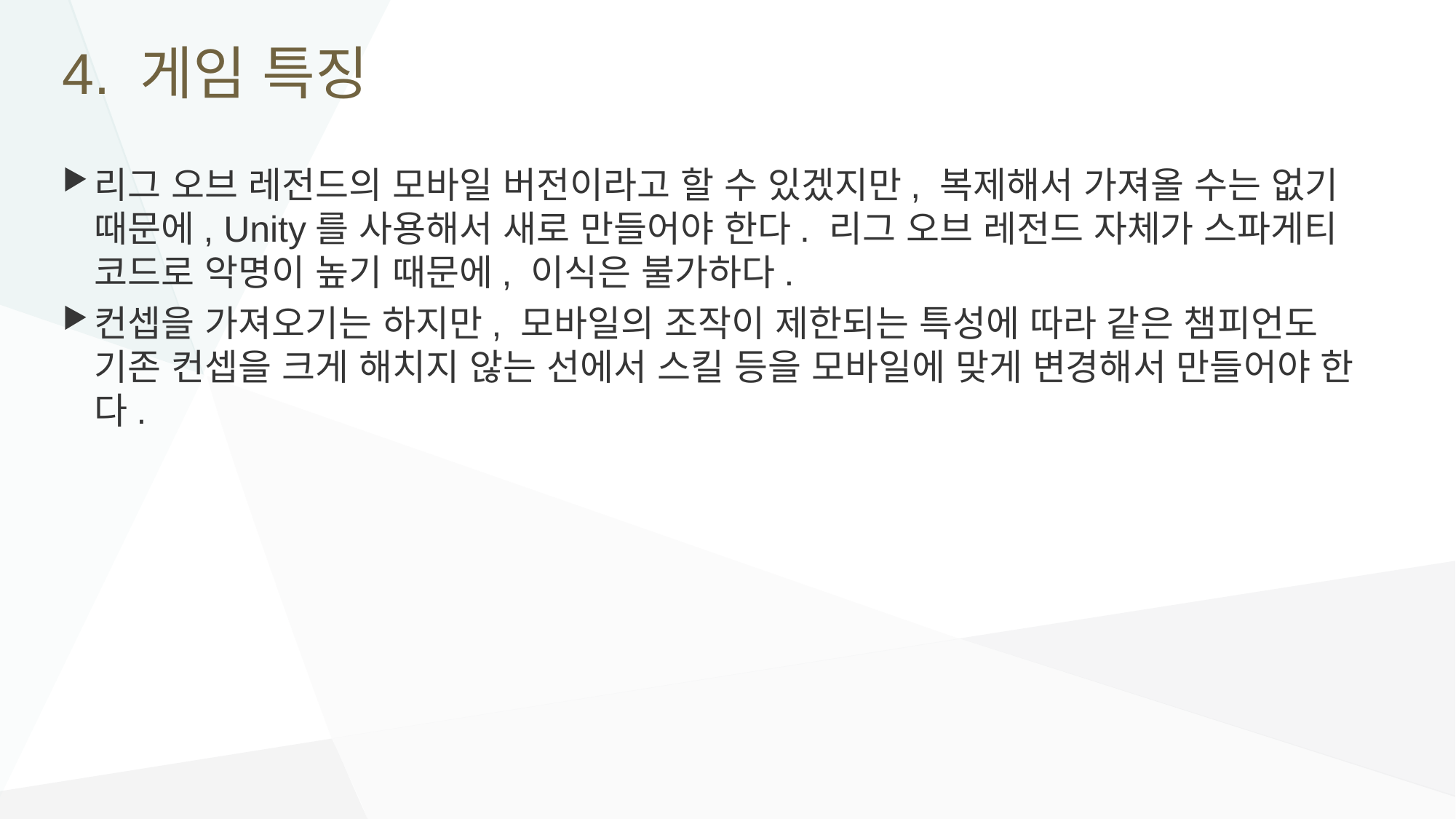

# 4. 게임 특징
리그 오브 레전드의 모바일 버전이라고 할 수 있겠지만, 복제해서 가져올 수는 없기 때문에, Unity를 사용해서 새로 만들어야 한다. 리그 오브 레전드 자체가 스파게티 코드로 악명이 높기 때문에, 이식은 불가하다.
컨셉을 가져오기는 하지만, 모바일의 조작이 제한되는 특성에 따라 같은 챔피언도 기존 컨셉을 크게 해치지 않는 선에서 스킬 등을 모바일에 맞게 변경해서 만들어야 한다.